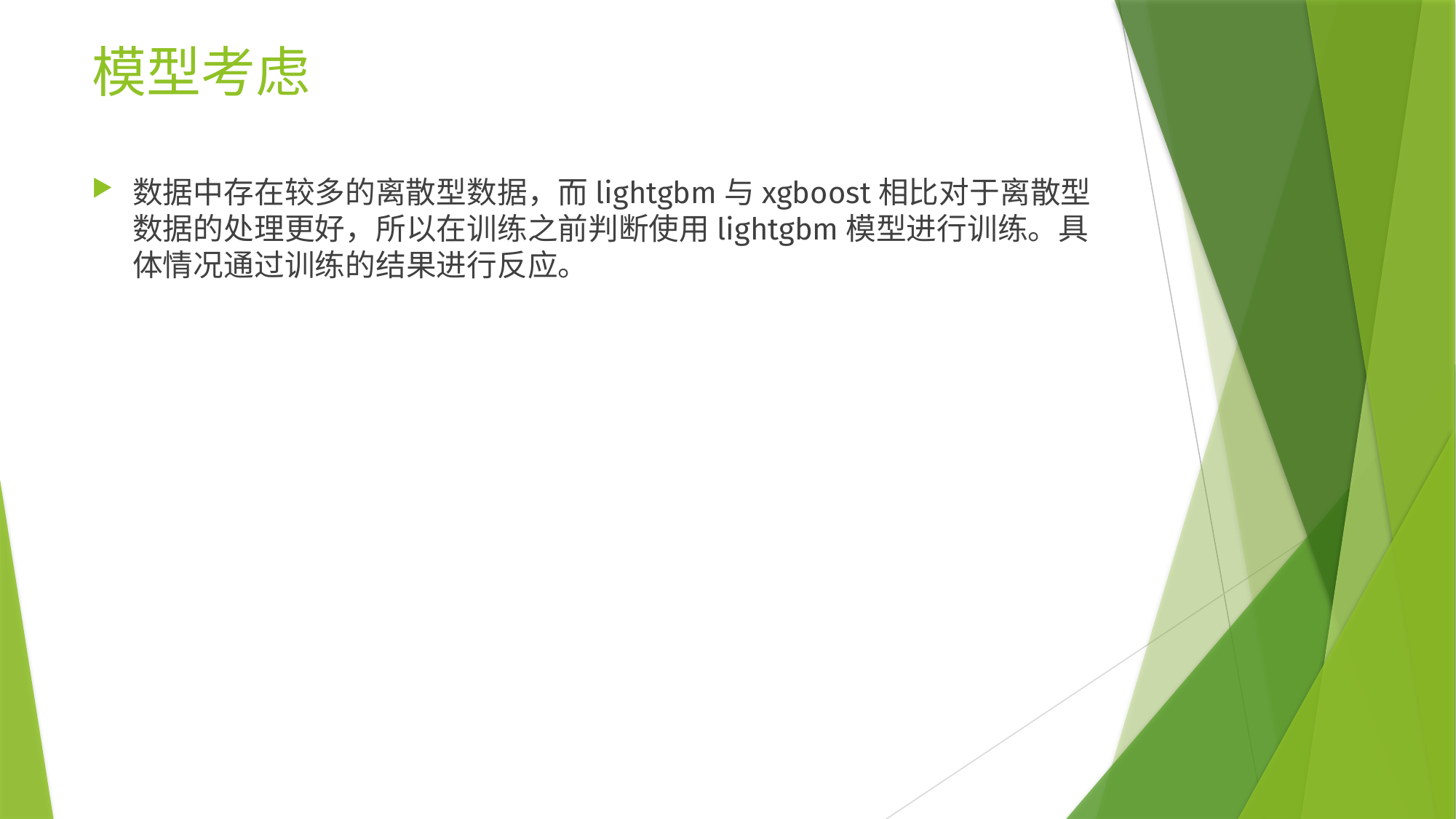

# 模型考虑
数据中存在较多的离散型数据，而lightgbm与xgboost相比对于离散型数据的处理更好，所以在训练之前判断使用lightgbm模型进行训练。具体情况通过训练的结果进行反应。